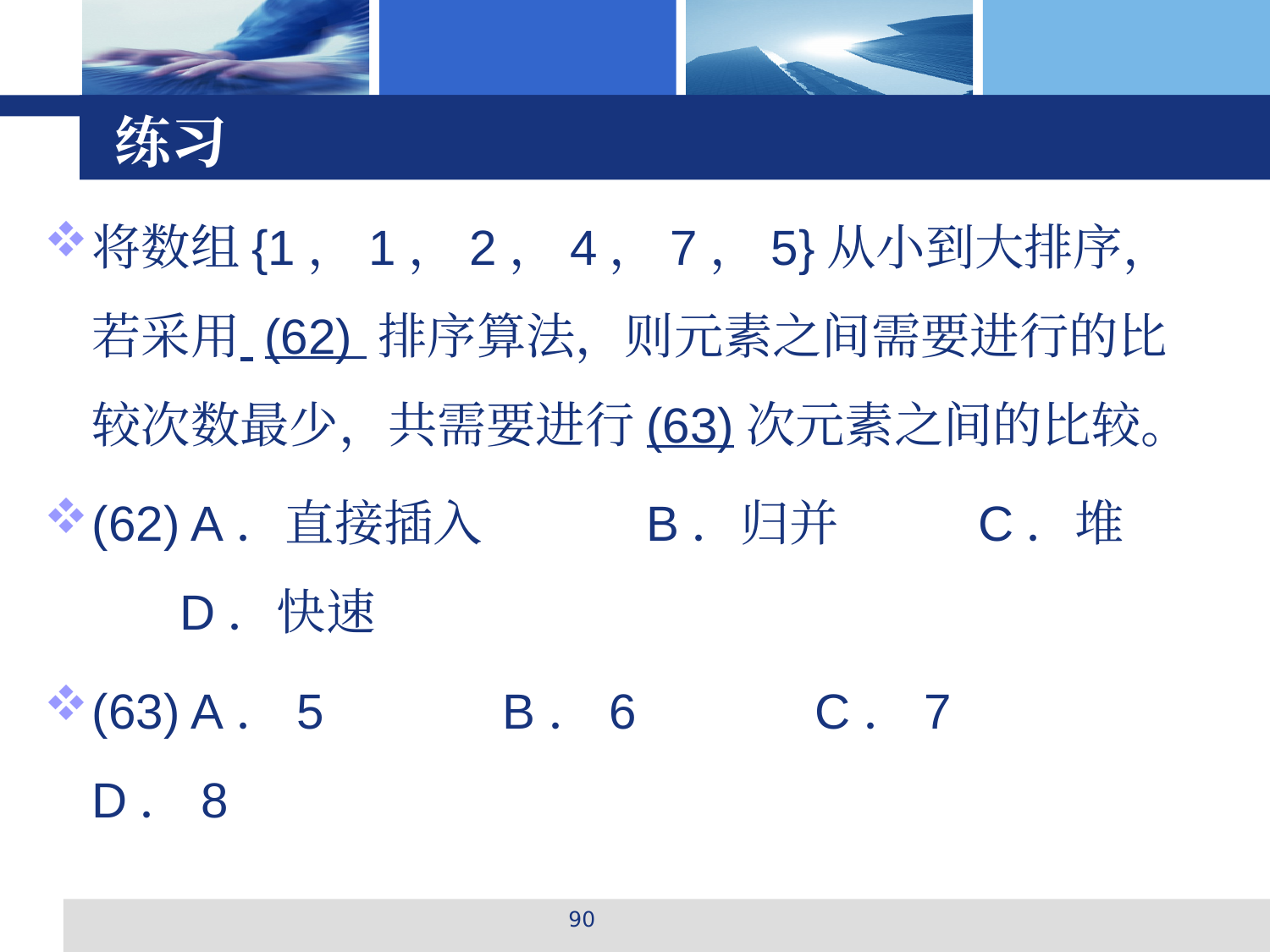

# 练习
将数组{1，1，2，4，7，5}从小到大排序，若采用 (62) 排序算法，则元素之间需要进行的比较次数最少，共需要进行(63)次元素之间的比较。
(62) A．直接插入            B．归并          C．堆              D．快速
(63) A．5             B．6             C．7                D．8

90